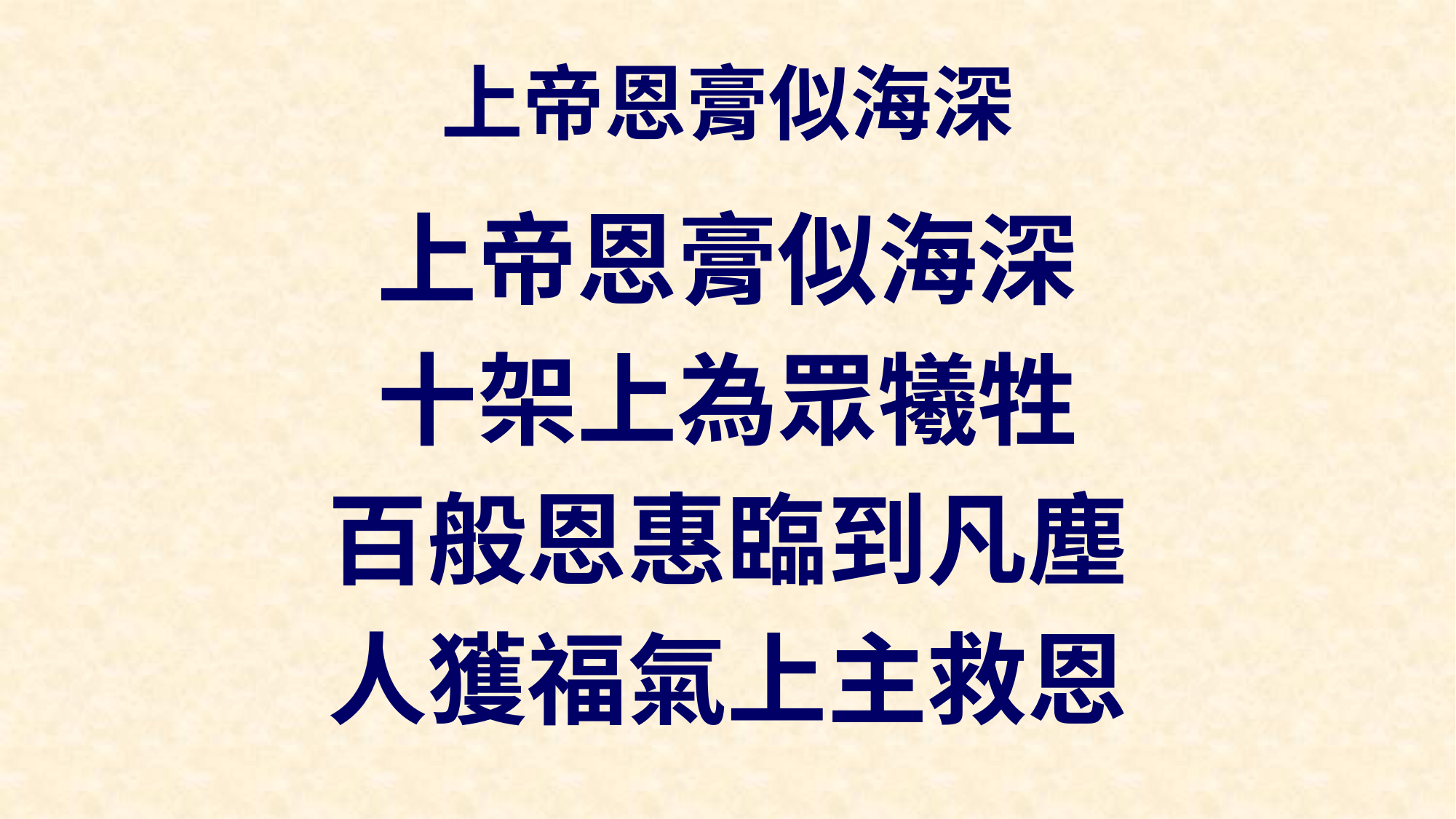

# 上帝恩膏似海深
上帝恩膏似海深
十架上為眾犧牲
百般恩惠臨到凡塵
人獲福氣上主救恩